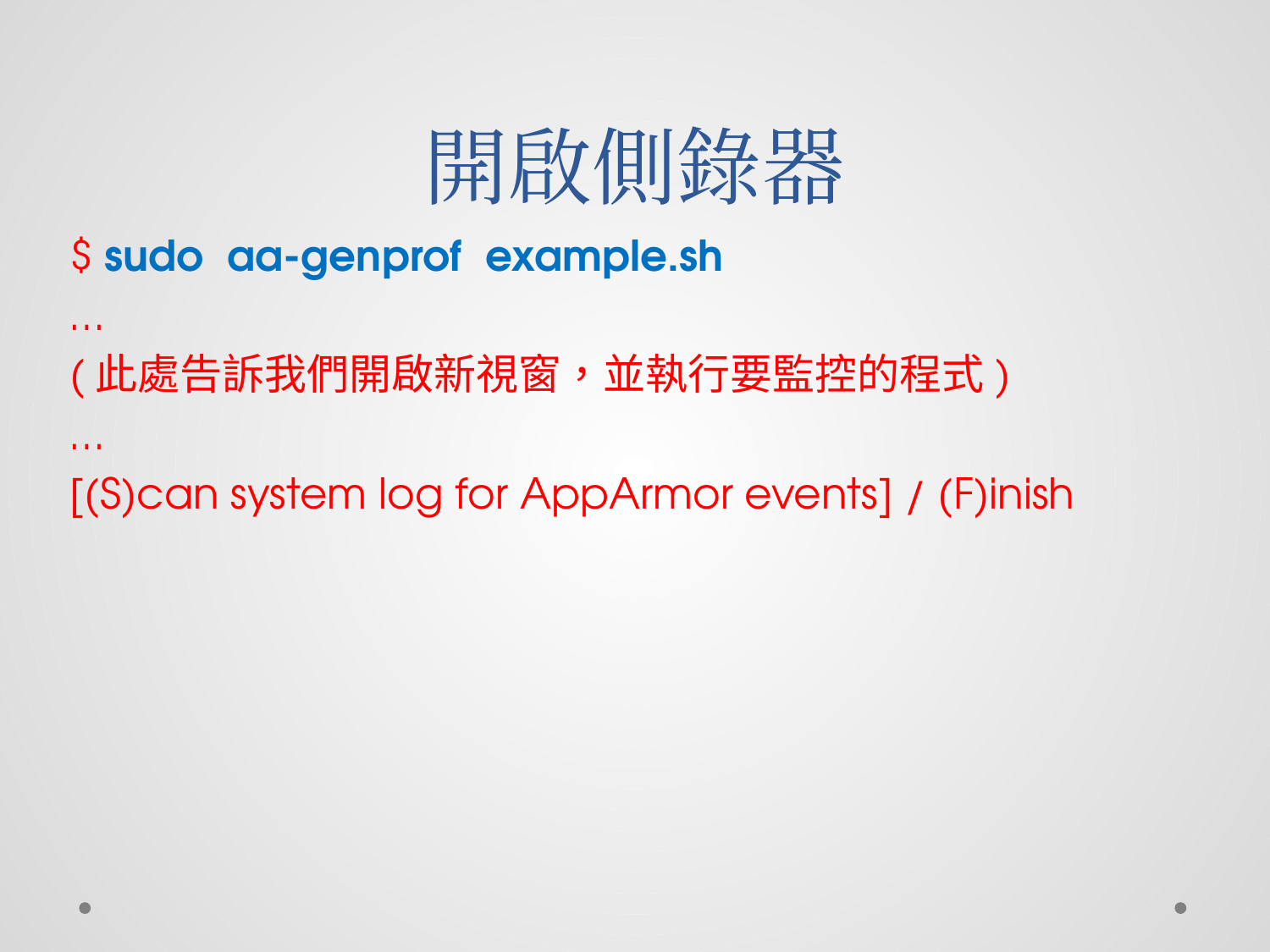

# 開啟側錄器
$ sudo  aa-genprof  example.sh
…
(此處告訴我們開啟新視窗，並執行要監控的程式)
…
[(S)can system log for AppArmor events] / (F)inish